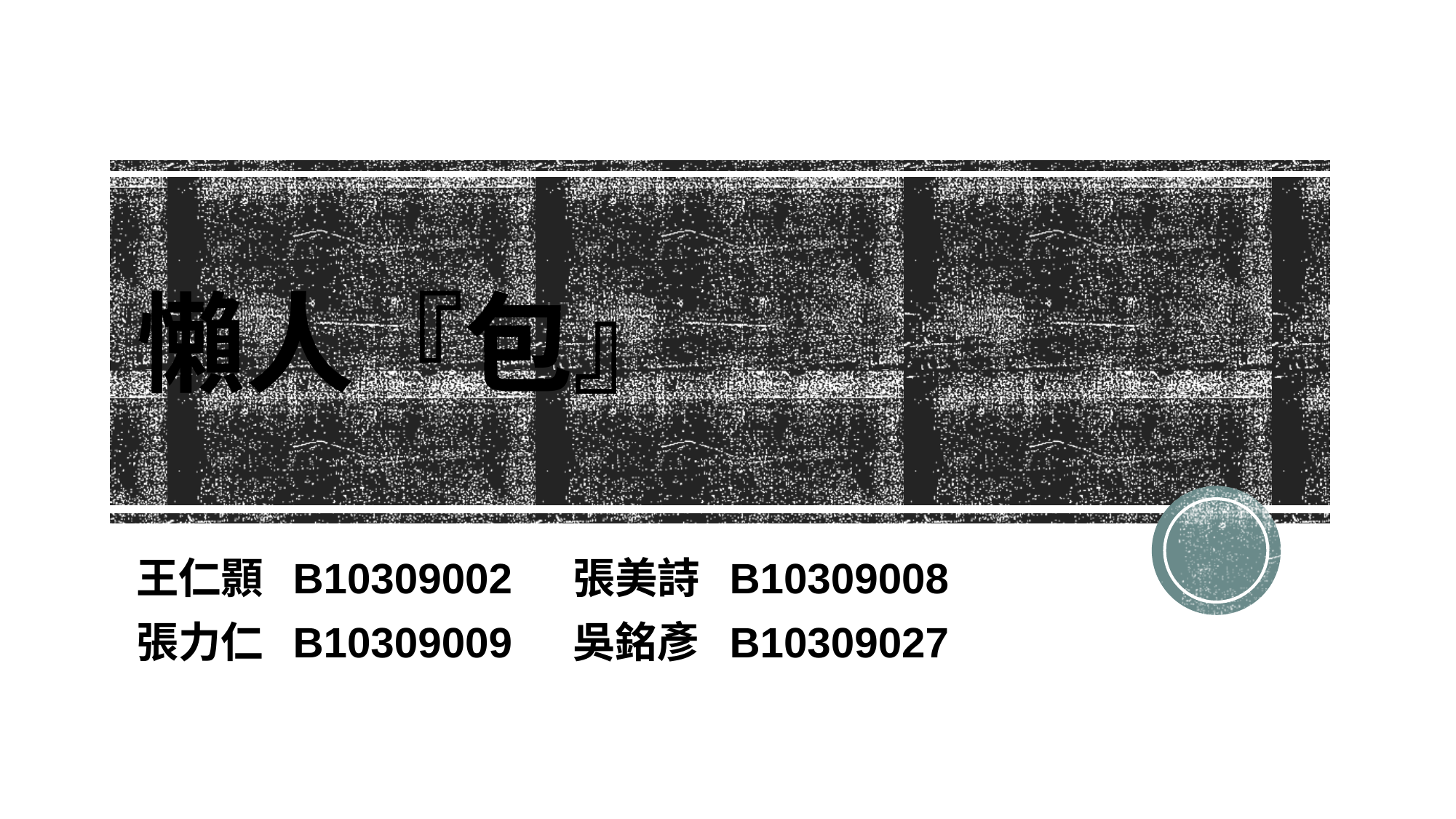

# 懶人『包』
王仁顥  B10309002 	張美詩  B10309008
張力仁  B10309009	吳銘彥  B10309027